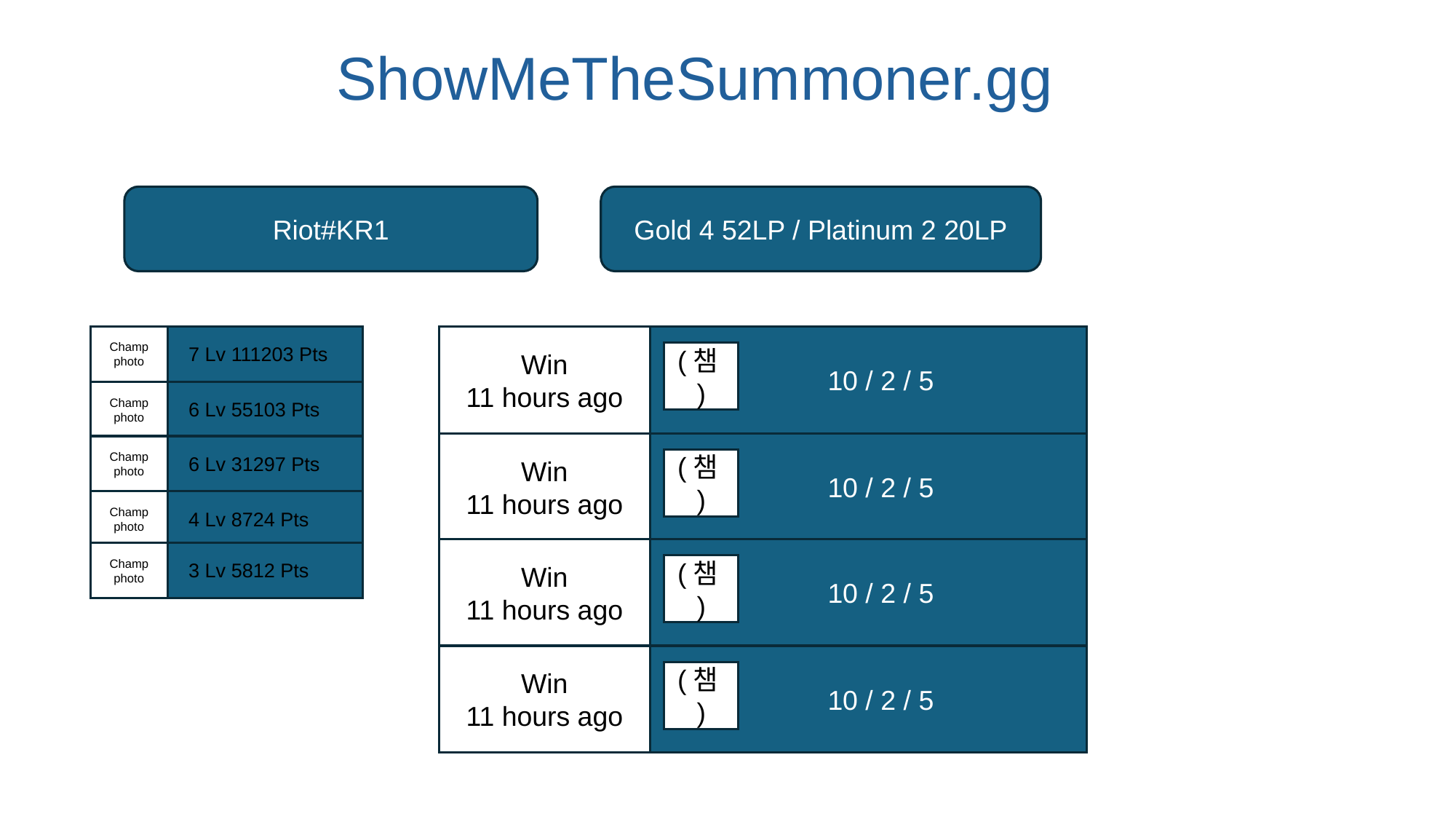

ShowMeTheSummoner.gg
Riot#KR1
Gold 4 52LP / Platinum 2 20LP
Champ
photo

7 Lv 111203 Pts

Win
11 hours ago
(챔)
10 / 2 / 5
Champ
photo

6 Lv 55103 Pts

Win
11 hours ago
(챔)
10 / 2 / 5
Champ
photo

6 Lv 31297 Pts
Champ
photo

4 Lv 8724 Pts

Win
11 hours ago
(챔)
10 / 2 / 5
Champ
photo

3 Lv 5812 Pts

Win
11 hours ago
(챔)
10 / 2 / 5